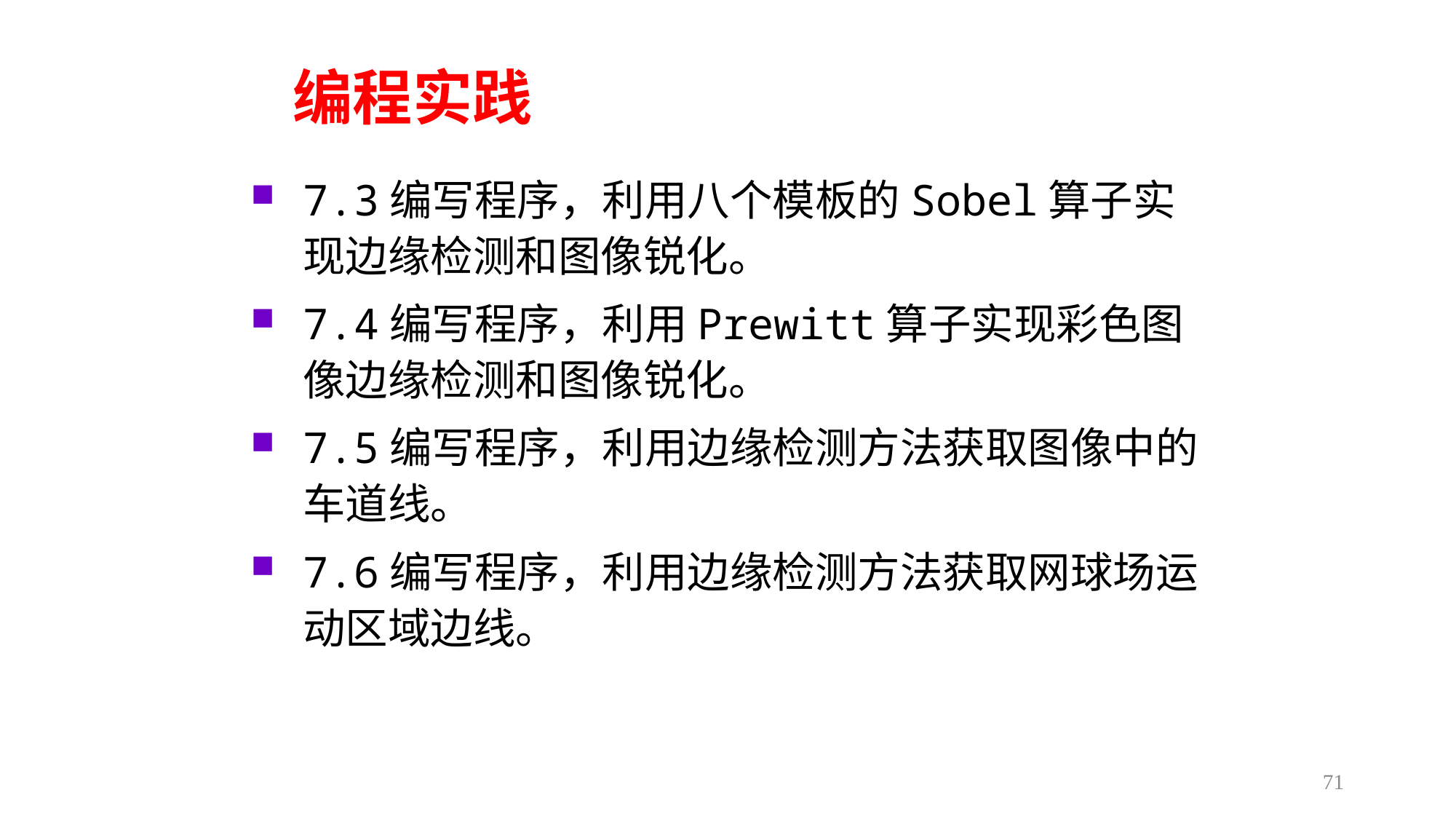

编程实践
7.3编写程序，利用八个模板的Sobel算子实现边缘检测和图像锐化。
7.4编写程序，利用Prewitt算子实现彩色图像边缘检测和图像锐化。
7.5编写程序，利用边缘检测方法获取图像中的车道线。
7.6编写程序，利用边缘检测方法获取网球场运动区域边线。
71